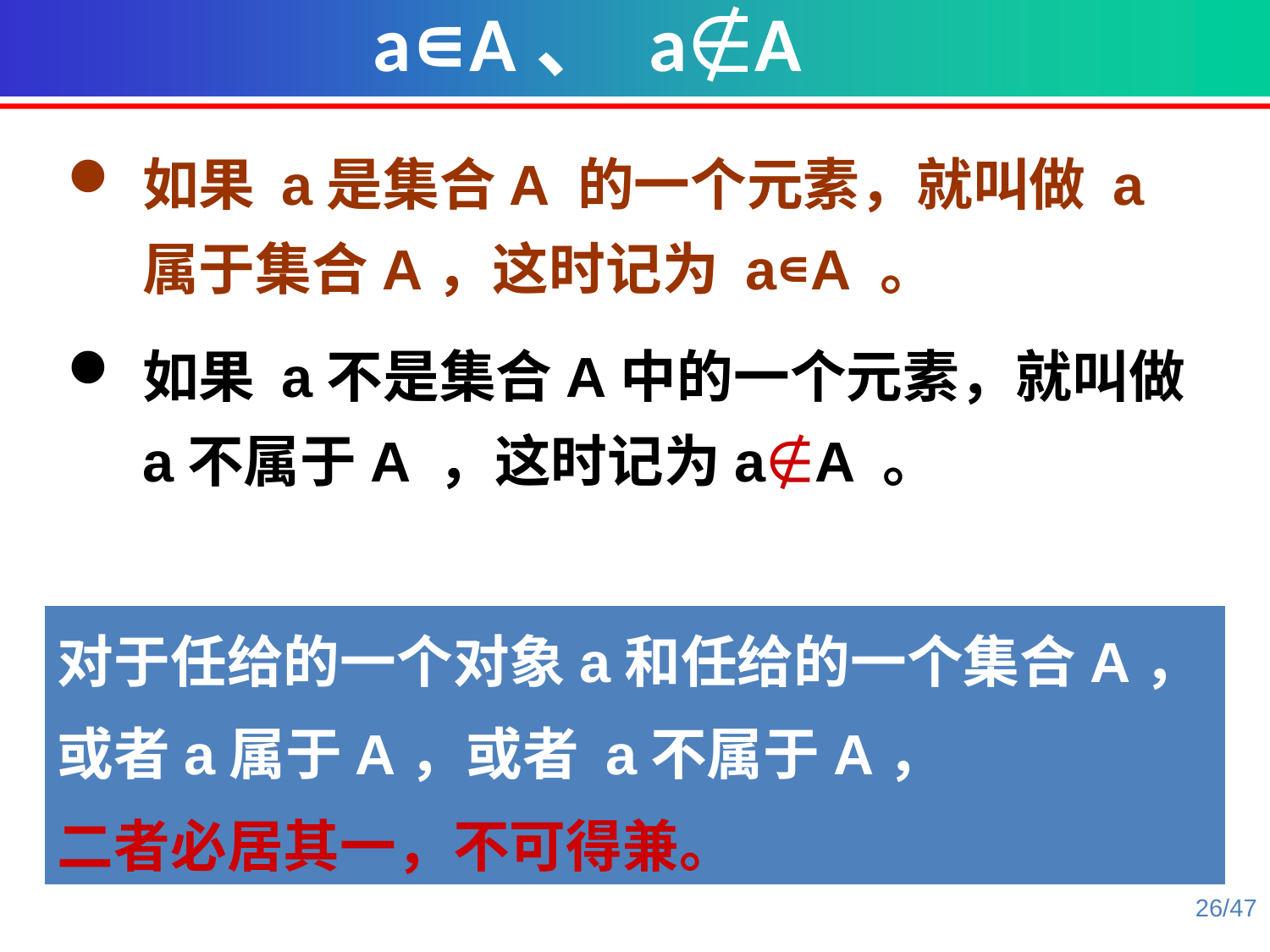

a∊A、 a∉A
如果 a是集合A 的一个元素，就叫做 a属于集合A，这时记为 a∊A 。
如果 a不是集合A中的一个元素，就叫做a不属于A ，这时记为a∉A 。
对于任给的一个对象a和任给的一个集合A，
或者a属于A，或者 a不属于A，
二者必居其一，不可得兼。
26/47